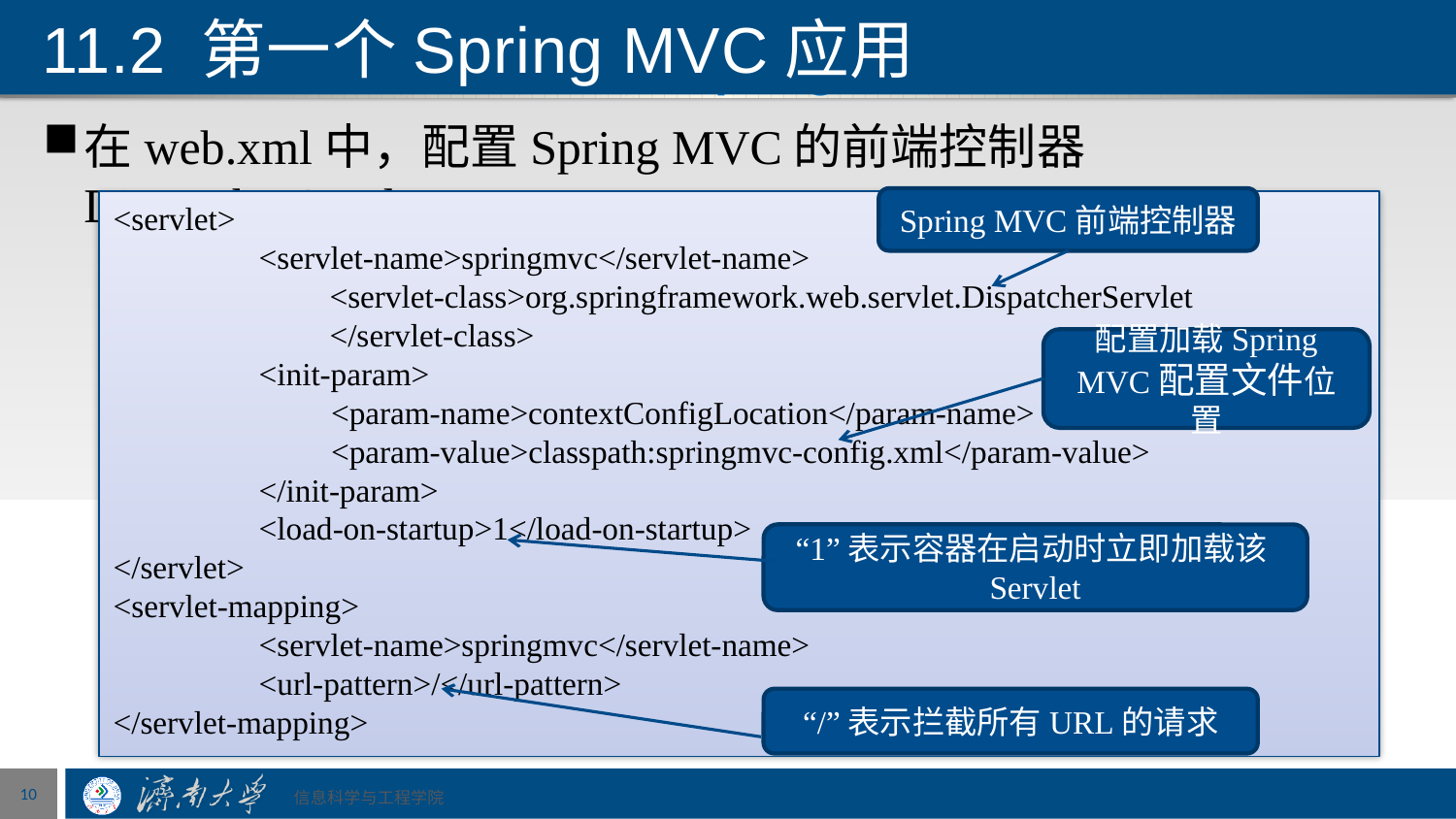

# 11.2 第一个Spring MVC应用
11.2  第一个Spring MVC应用
在web.xml中，配置Spring MVC的前端控制器DispatcherServlet。
Spring MVC前端控制器
<servlet>
	<servlet-name>springmvc</servlet-name>
                           <servlet-class>org.springframework.web.servlet.DispatcherServlet
                           </servlet-class>
	<init-param>
	         <param-name>contextConfigLocation</param-name>
	         <param-value>classpath:springmvc-config.xml</param-value>
	</init-param>
	<load-on-startup>1</load-on-startup>
</servlet>
<servlet-mapping>
	<servlet-name>springmvc</servlet-name>
	<url-pattern>/</url-pattern>
</servlet-mapping>
配置加载Spring MVC配置文件位置
“1”表示容器在启动时立即加载该Servlet
“/”表示拦截所有URL的请求